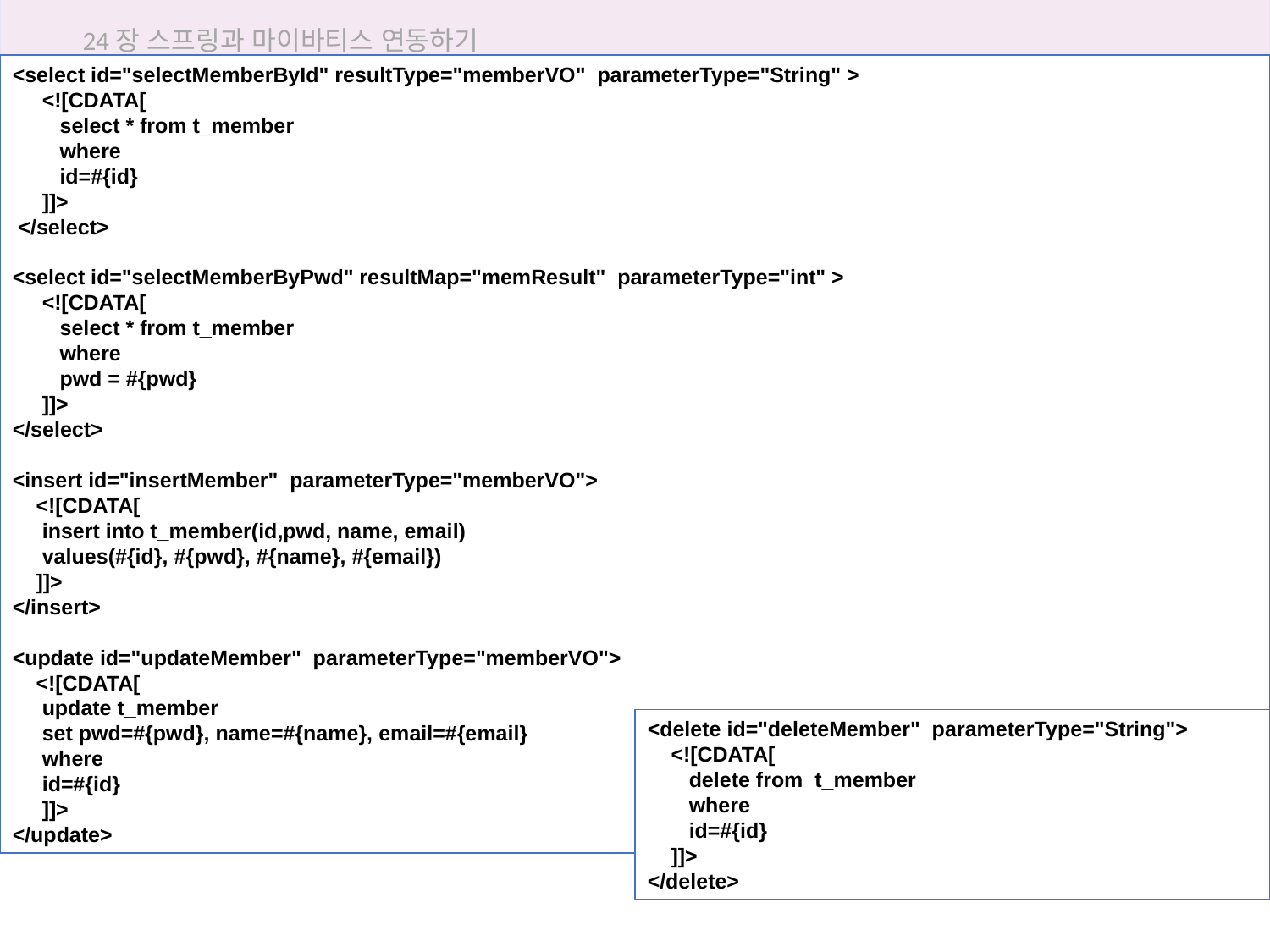

24장 스프링과 마이바티스 연동하기
<select id="selectMemberById" resultType="memberVO"  parameterType="String" >
     <![CDATA[
        select * from t_member
        where
        id=#{id}
     ]]>
 </select>

<select id="selectMemberByPwd" resultMap="memResult"  parameterType="int" >
     <![CDATA[
        select * from t_member
        where
        pwd = #{pwd}
     ]]>
</select>

<insert id="insertMember"  parameterType="memberVO">
    <![CDATA[
     insert into t_member(id,pwd, name, email)
     values(#{id}, #{pwd}, #{name}, #{email})
    ]]>
</insert>

<update id="updateMember"  parameterType="memberVO">
    <![CDATA[
     update t_member
     set pwd=#{pwd}, name=#{name}, email=#{email}
     where
     id=#{id}
     ]]>
</update>
<delete id="deleteMember"  parameterType="String">
    <![CDATA[
       delete from  t_member
       where
       id=#{id}
    ]]>
</delete>